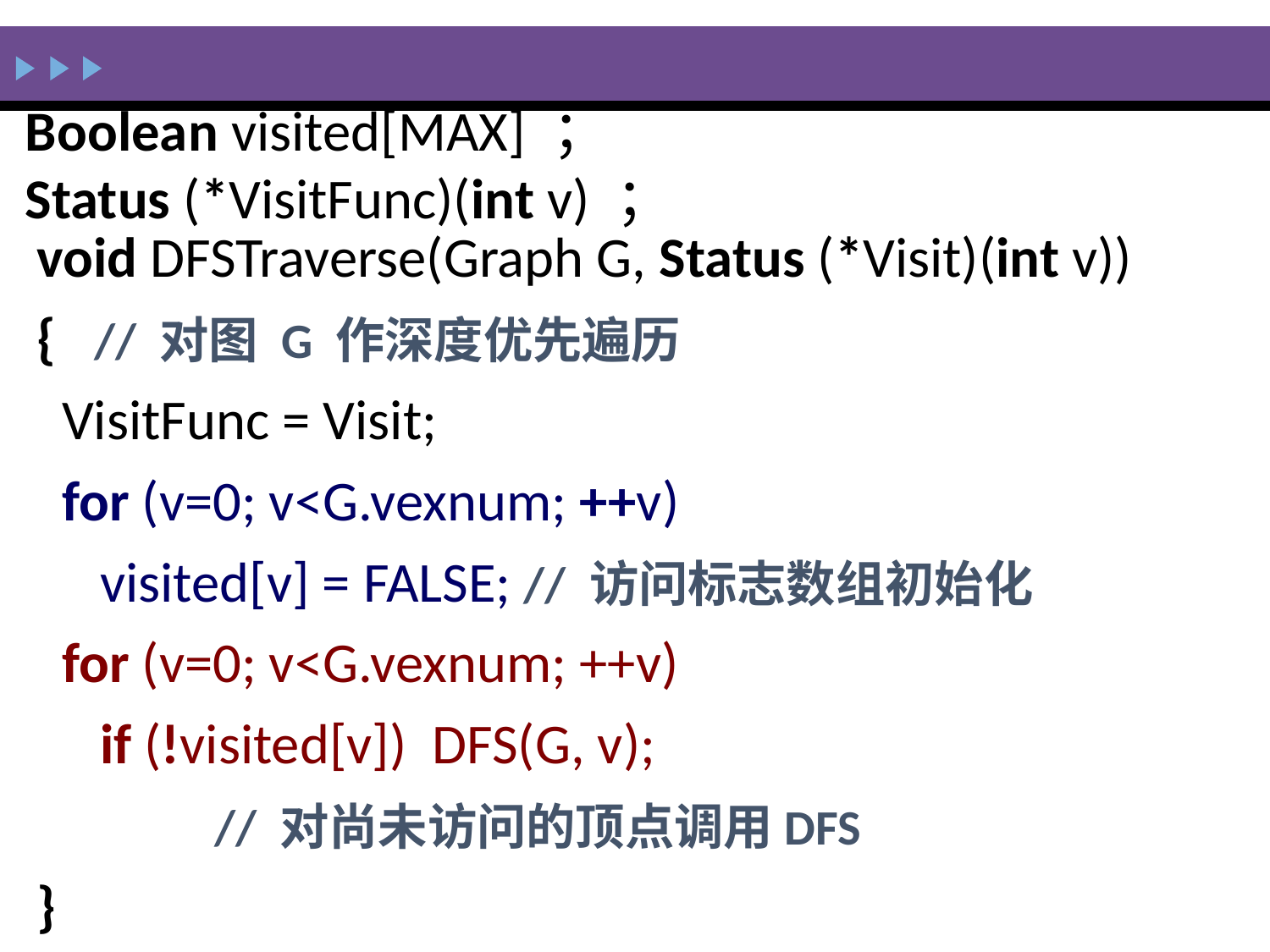

#
Boolean visited[MAX] ；
Status (*VisitFunc)(int v) ；
void DFSTraverse(Graph G, Status (*Visit)(int v))
{   // 对图 G 作深度优先遍历
  VisitFunc = Visit;
  for (v=0; v<G.vexnum; ++v)
     visited[v] = FALSE; // 访问标志数组初始化
  for (v=0; v<G.vexnum; ++v)
     if (!visited[v])  DFS(G, v);
              // 对尚未访问的顶点调用DFS
}